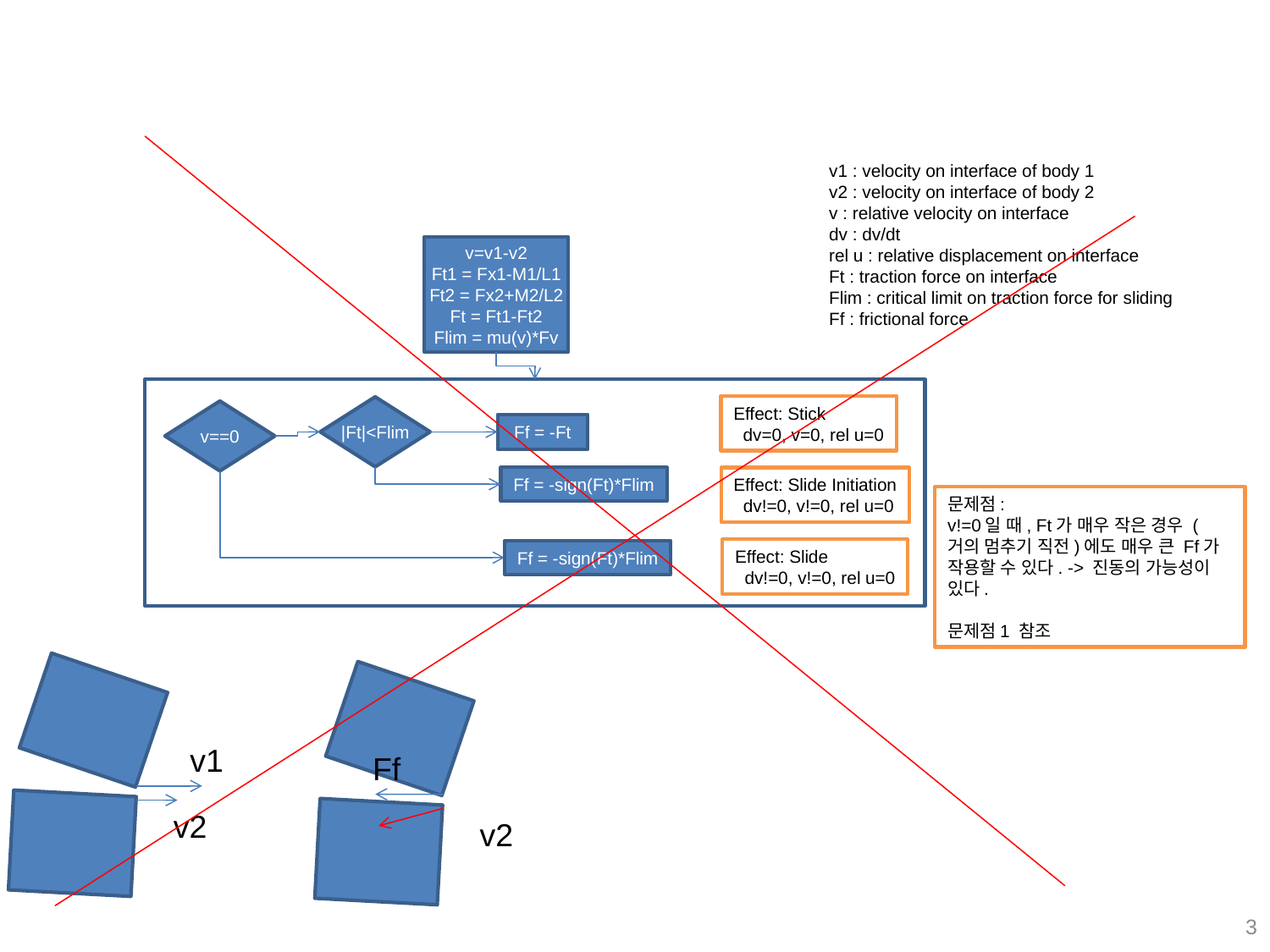

#
v1 : velocity on interface of body 1
v2 : velocity on interface of body 2
v : relative velocity on interface
dv : dv/dt
rel u : relative displacement on interface
Ft : traction force on interface
Flim : critical limit on traction force for sliding
Ff : frictional force
v=v1-v2
Ft1 = Fx1-M1/L1
Ft2 = Fx2+M2/L2
Ft = Ft1-Ft2
Flim = mu(v)*Fv

Effect: Stick
  dv=0, v=0, rel u=0
|Ft|<Flim
v==0
Ff = -Ft
Ff = -sign(Ft)*Flim
Effect: Slide Initiation
  dv!=0, v!=0, rel u=0
문제점:
v!=0일 때, Ft가 매우 작은 경우 (거의 멈추기 직전)에도 매우 큰 Ff가 작용할 수 있다. -> 진동의 가능성이 있다.

문제점1 참조
Effect: Slide
  dv!=0, v!=0, rel u=0
Ff = -sign(Ft)*Flim

v1

v2

Ff

v2
3